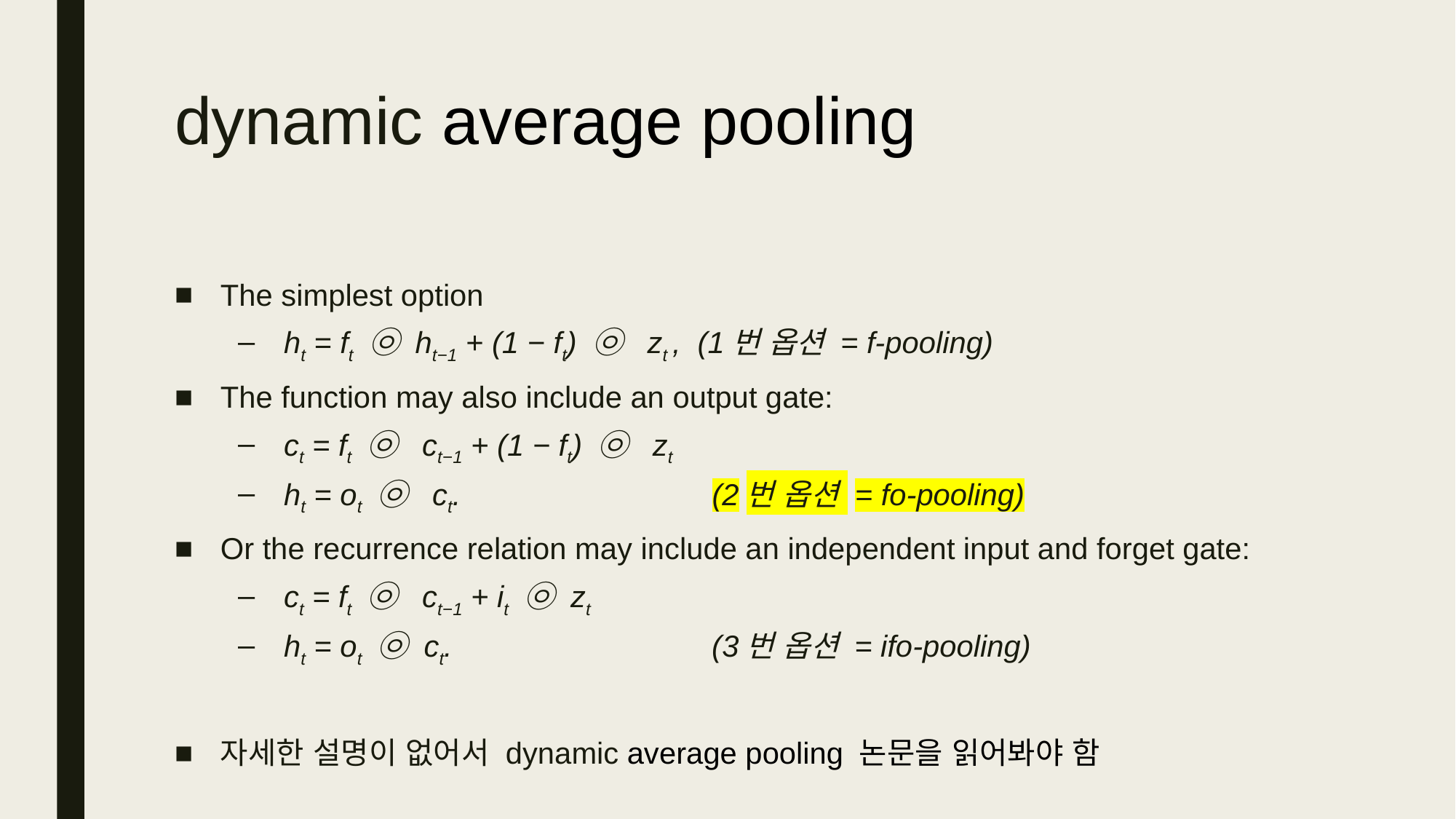

# dynamic average pooling
The simplest option
ht = ft ㉧ ht−1 + (1 − ft) ㉧  zt ,  (1번 옵션 = f-pooling)
The function may also include an output gate:
ct = ft ㉧  ct−1 + (1 − ft) ㉧  zt
ht = ot ㉧  ct.                              (2번 옵션 = fo-pooling)
Or the recurrence relation may include an independent input and forget gate:
ct = ft ㉧  ct−1 + it ㉧ zt
ht = ot ㉧ ct.                               (3번 옵션 = ifo-pooling)

자세한 설명이 없어서 dynamic average pooling 논문을 읽어봐야 함